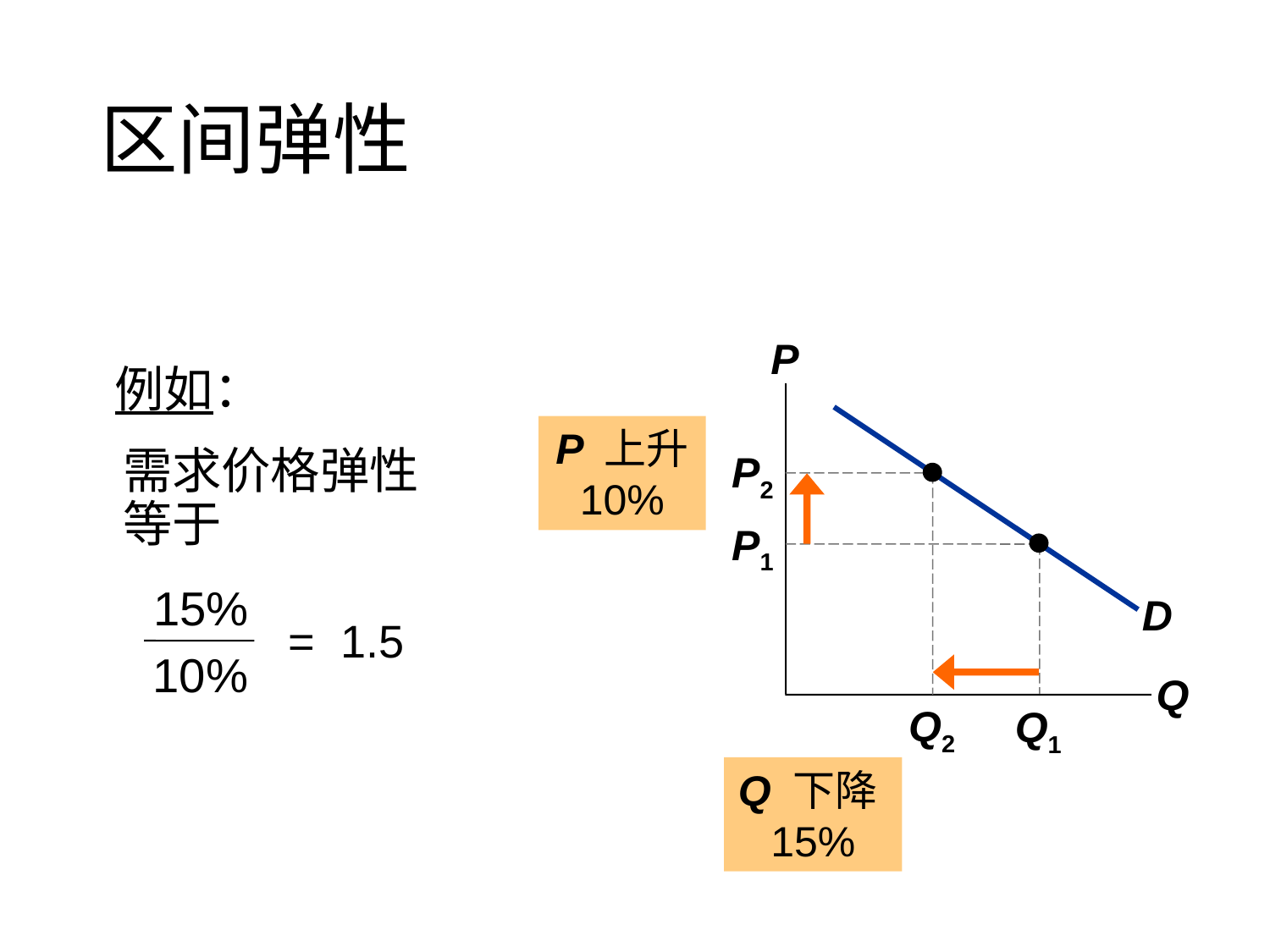

# 区间弹性

P

Q
例如：

D
P 上升 10%
P2

需求价格弹性等于

Q2
P1

Q1

15%
10%

=  1.5

Q 下降15%